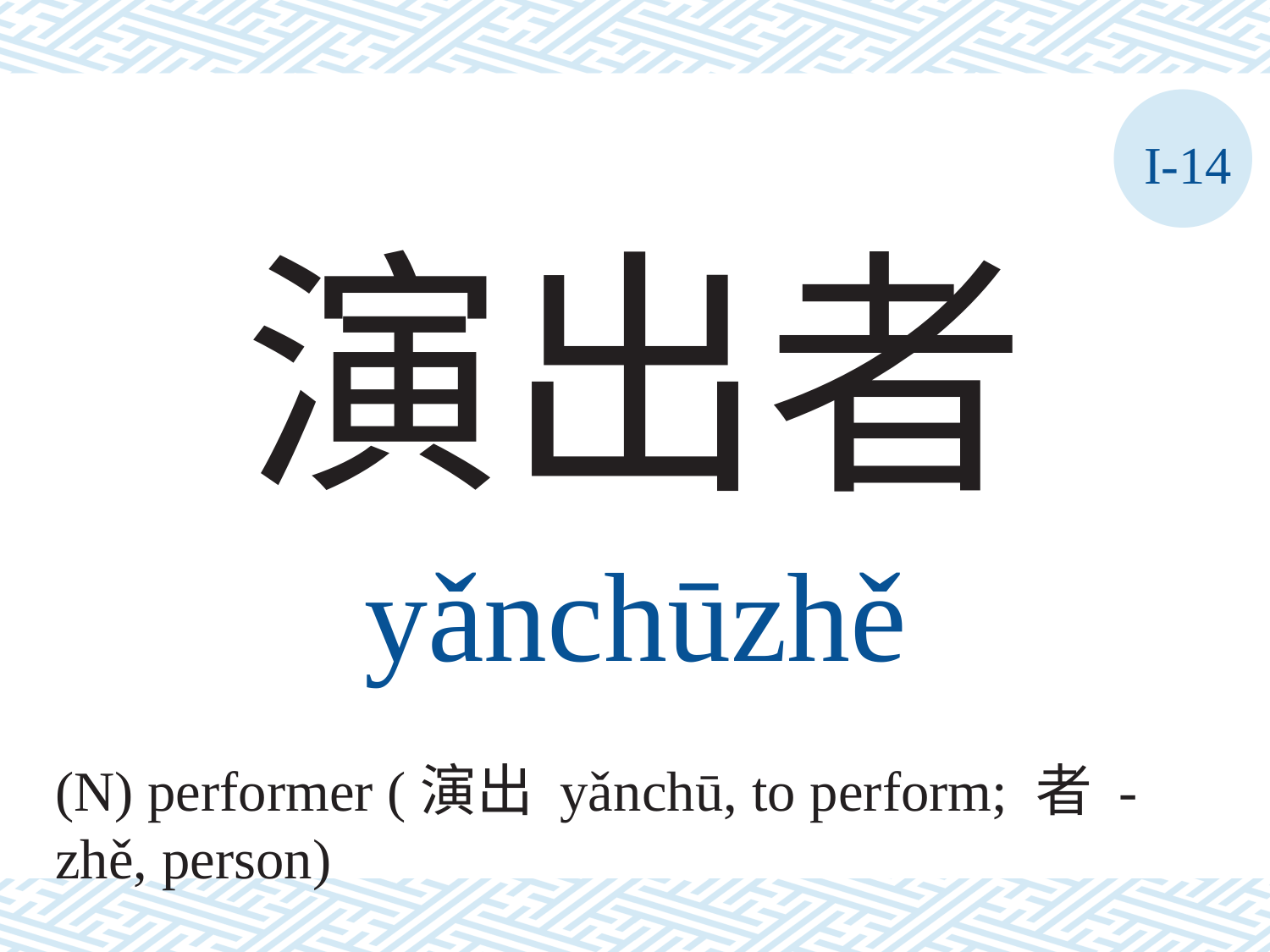

I-14
演出者
yǎnchūzhě

(N) performer (演出 yǎnchū, to perform; 者 -zhě, person)